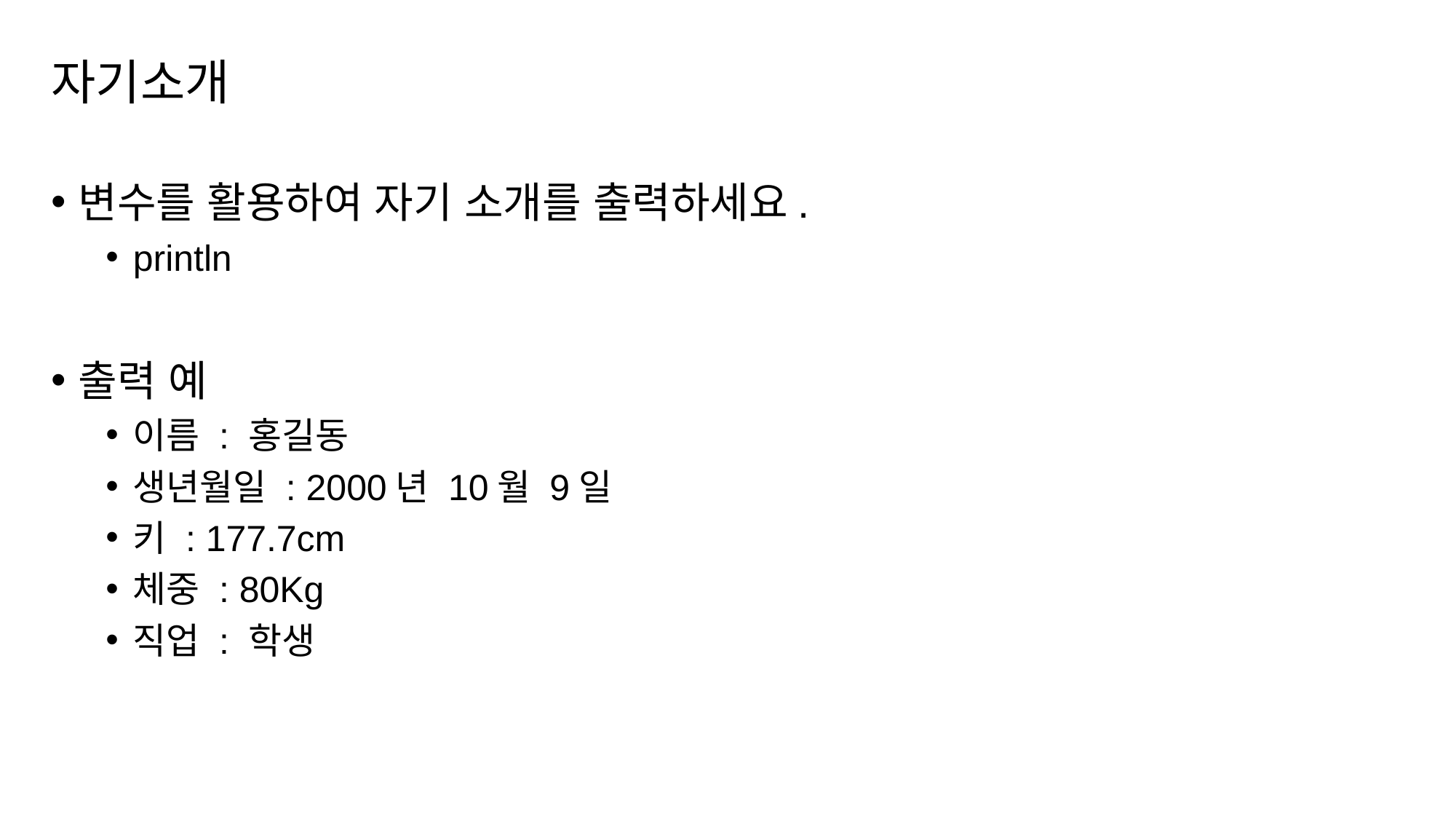

# 자기소개
변수를 활용하여 자기 소개를 출력하세요.
println

출력 예
이름 : 홍길동
생년월일 : 2000년 10월 9일
키 : 177.7cm
체중 : 80Kg
직업 : 학생